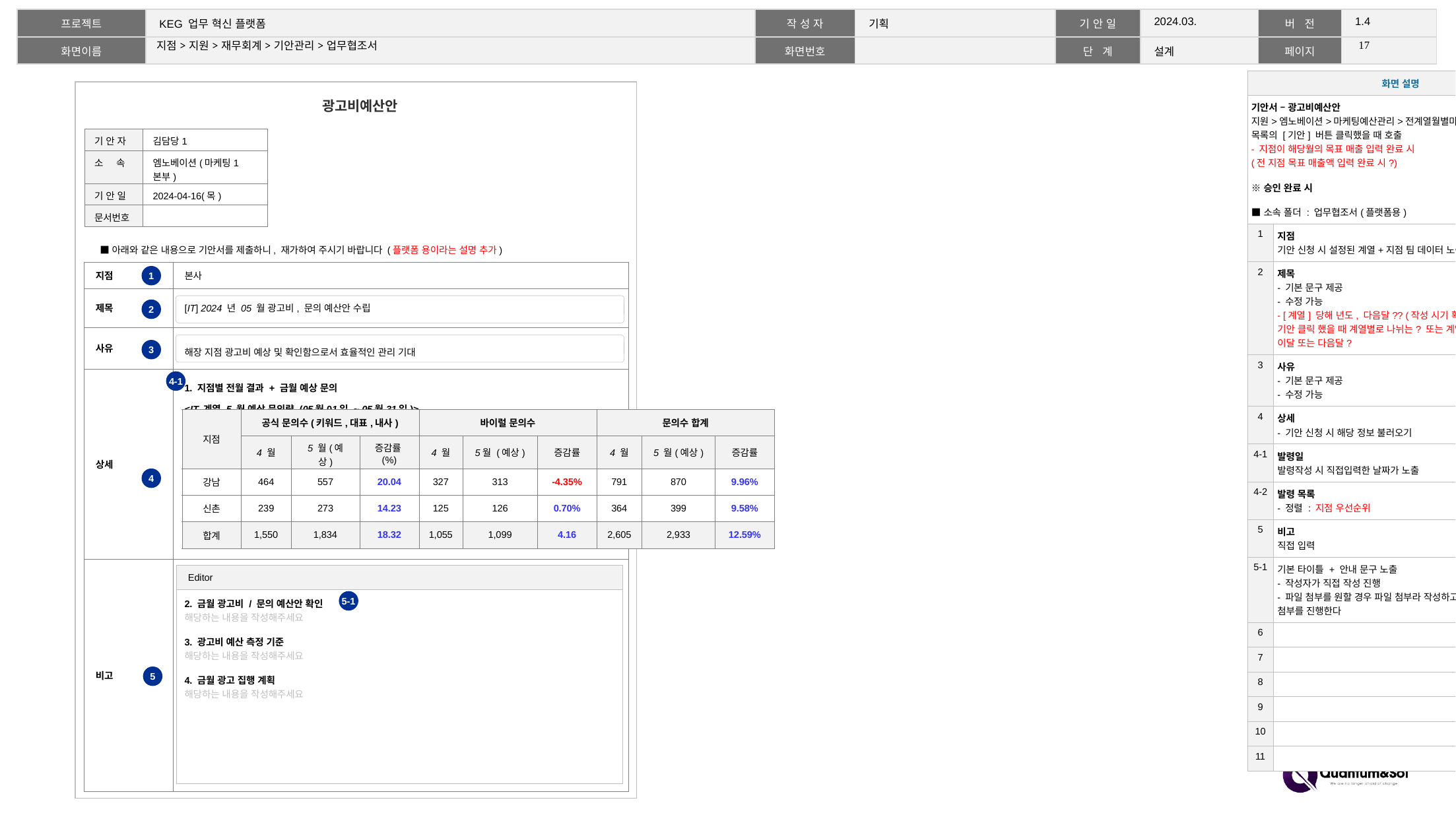

17

# 지점>지원>재무회계>기안관리>업무협조서
| 화면 설명 |  |
| --- | --- |
| 기안서 – 광고비예산안 지원>엠노베이션>마케팅예산관리>전계열월별마케팅예산정보 목록의 [기안] 버튼 클릭했을 때 호출 - 지점이 해당월의 목표 매출 입력 완료 시 (전 지점 목표 매출액 입력 완료 시?) ※승인 완료 시 ■소속 폴더 : 업무협조서(플랫폼용) |  |
| 1 | 지점 기안 신청 시 설정된 계열+지점 팀 데이터 노출 |
| 2 | 제목 - 기본 문구 제공 - 수정 가능 - [계열] 당해 년도, 다음달?? (작성 시기 확인) 기안 클릭 했을 때 계열별로 나뉘는? 또는 계열 선택해야.. 이달 또는 다음달? |
| 3 | 사유 - 기본 문구 제공 - 수정 가능 |
| 4 | 상세 - 기안 신청 시 해당 정보 불러오기 |
| 4-1 | 발령일 발령작성 시 직접입력한 날짜가 노출 |
| 4-2 | 발령 목록 - 정렬 : 지점 우선순위 |
| 5 | 비고 직접 입력 |
| 5-1 | 기본 타이틀 + 안내 문구 노출 - 작성자가 직접 작성 진행 - 파일 첨부를 원할 경우 파일 첨부라 작성하고 하단에서 직접 파일 첨부를 진행한다 |
| 6 |  |
| 7 |  |
| 8 |  |
| 9 |  |
| 10 |  |
| 11 |  |
광고비예산안
| 기 안 자 | 김담당1 |
| --- | --- |
| 소 속 | 엠노베이션(마케팅1본부) |
| 기 안 일 | 2024-04-16(목) |
| 문서번호 |  |
■아래와 같은 내용으로 기안서를 제출하니, 재가하여 주시기 바랍니다 (플랫폼 용이라는 설명 추가)
| 지점 | 본사 |
| --- | --- |
| 제목 | [IT] 2024 년 05 월 광고비, 문의 예산안 수립 |
| 사유 | 해장 지점 광고비 예상 및 확인함으로서 효율적인 관리 기대 |
| 상세 | 1. 지점별 전월 결과 + 금월 예상 문의 <IT 계열 5 월 예상 문의량 (05월01일 ~ 05월31일)> |
| 비고 | 2. 금월 광고비 / 문의 예산안 확인 해당하는 내용을 작성해주세요 3. 광고비 예산 측정 기준 해당하는 내용을 작성해주세요 4. 금월 광고 집행 계획 해당하는 내용을 작성해주세요 |
1

2

3
4-1
| 지점 | 공식 문의수(키워드,대표,내사) |  |  | 바이럴 문의수 |  |  | 문의수 합계 |  |  |
| --- | --- | --- | --- | --- | --- | --- | --- | --- | --- |
|  | 4 월 | 5 월(예상) | 증감률(%) | 4 월 | 5월 (예상) | 증감률 | 4 월 | 5 월(예상) | 증감률 |
| 강남 | 464 | 557 | 20.04 | 327 | 313 | -4.35% | 791 | 870 | 9.96% |
| 신촌 | 239 | 273 | 14.23 | 125 | 126 | 0.70% | 364 | 399 | 9.58% |
| 합계 | 1,550 | 1,834 | 18.32 | 1,055 | 1,099 | 4.16 | 2,605 | 2,933 | 12.59% |
4

Editor
5-1
5